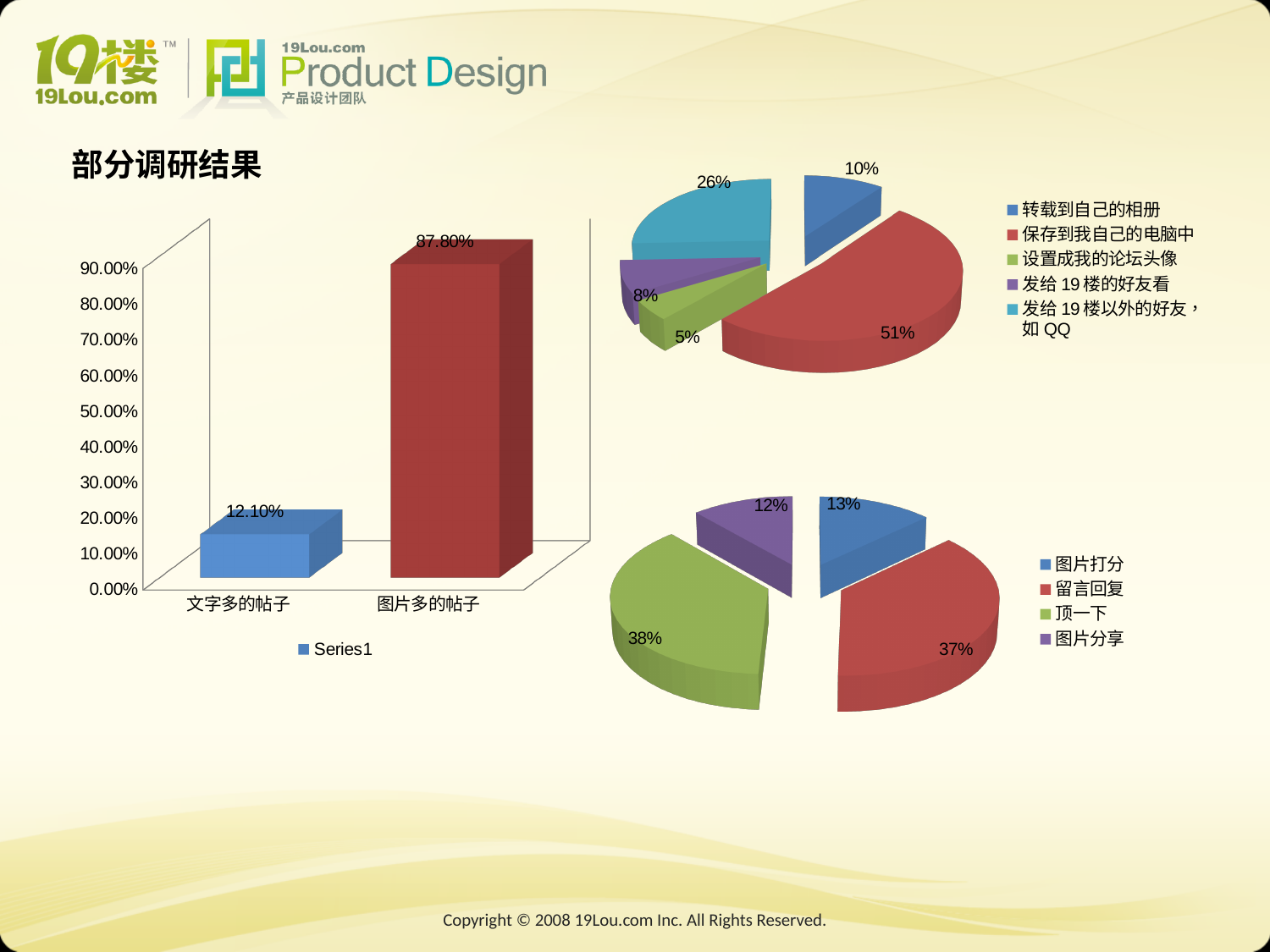

[unsupported chart]

部分调研结果

[unsupported chart]

[unsupported chart]